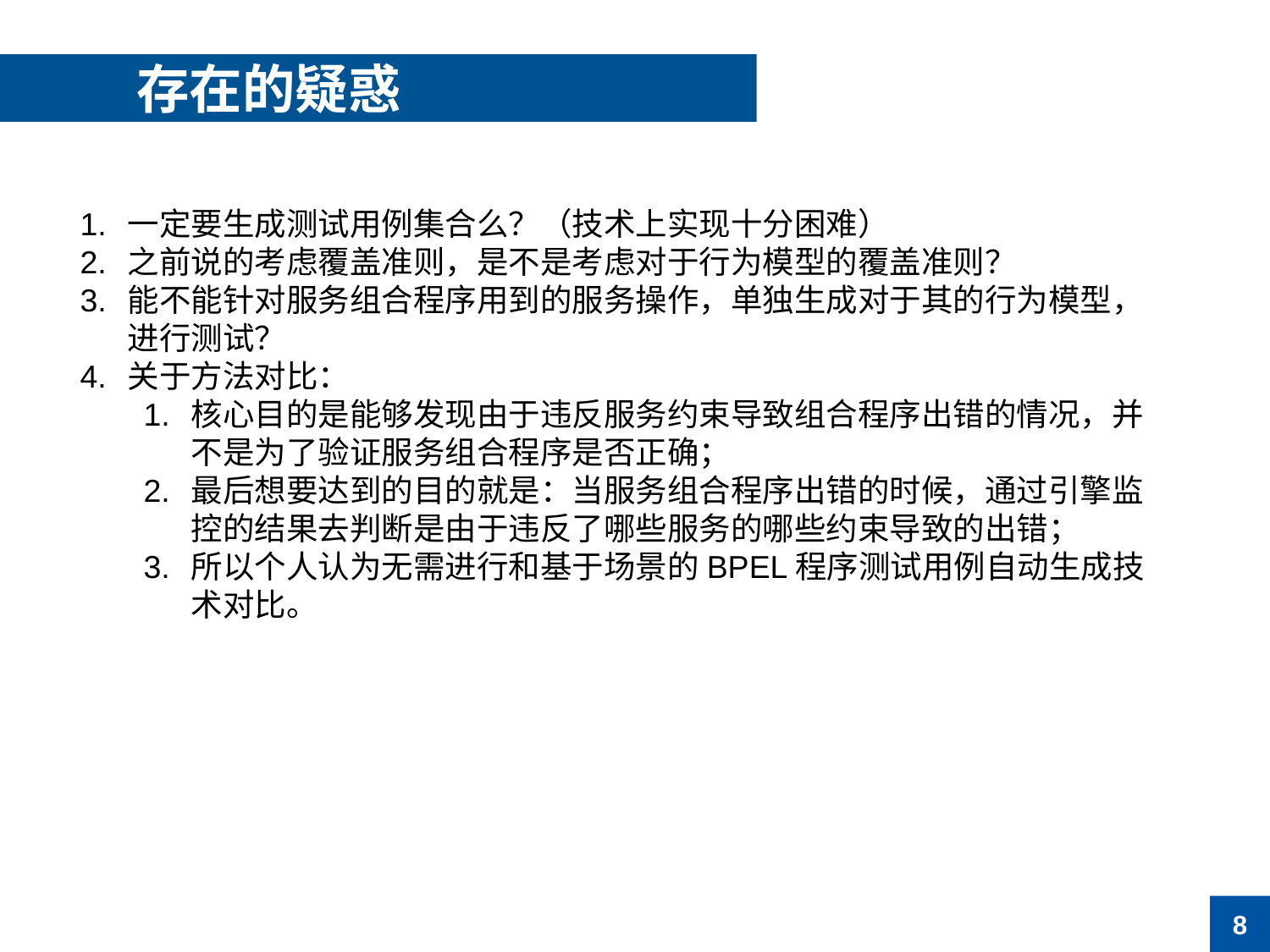

存在的疑惑
一定要生成测试用例集合么？（技术上实现十分困难）
之前说的考虑覆盖准则，是不是考虑对于行为模型的覆盖准则？
能不能针对服务组合程序用到的服务操作，单独生成对于其的行为模型，进行测试？
关于方法对比：
核心目的是能够发现由于违反服务约束导致组合程序出错的情况，并不是为了验证服务组合程序是否正确；
最后想要达到的目的就是：当服务组合程序出错的时候，通过引擎监控的结果去判断是由于违反了哪些服务的哪些约束导致的出错；
所以个人认为无需进行和基于场景的BPEL程序测试用例自动生成技术对比。
8